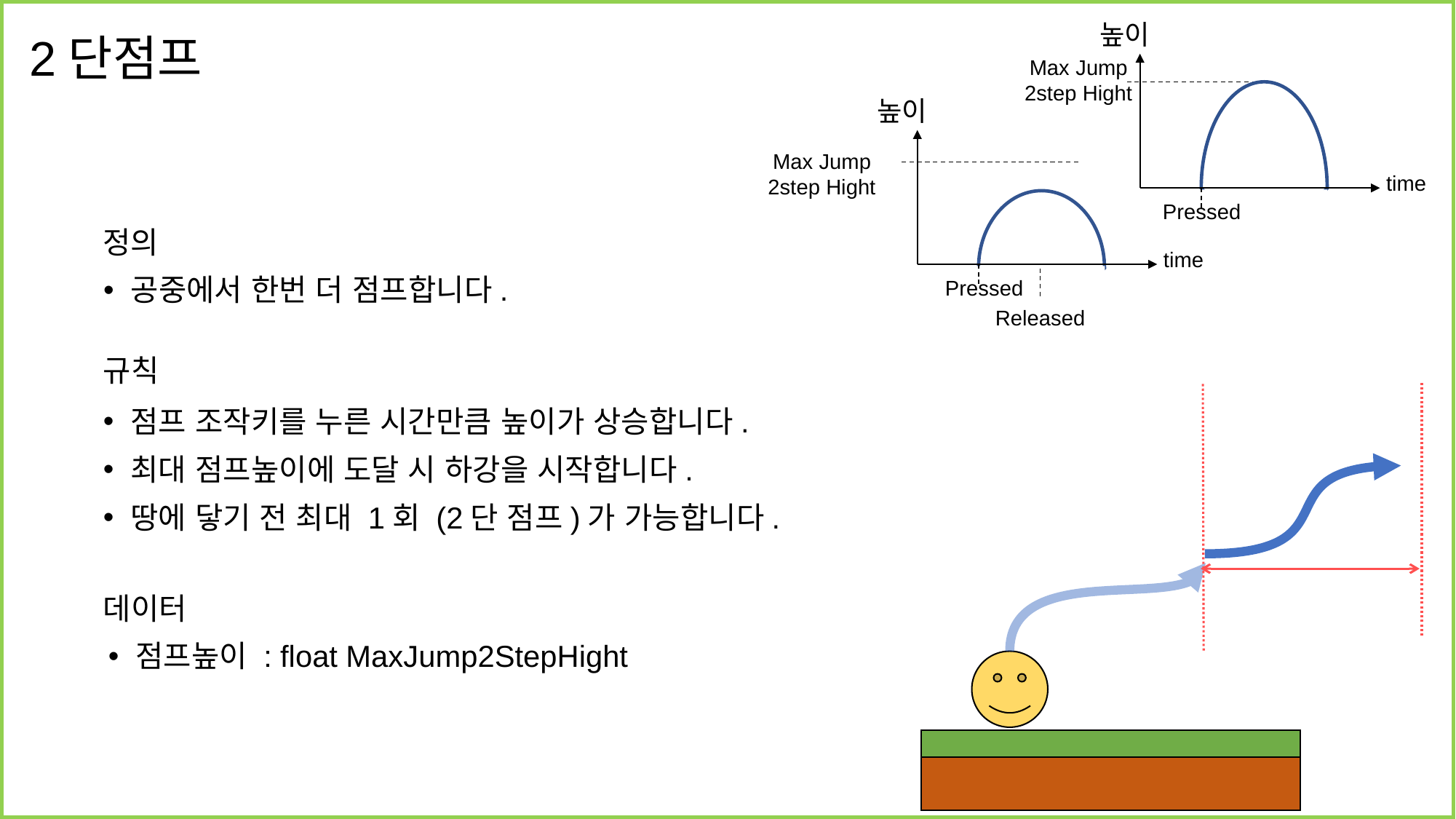

높이
Max Jump
2step Hight

Pressed
time
# 2단점프
높이
Max Jump
2step Hight

Pressed
Released
time
정의
공중에서 한번 더 점프합니다.
규칙
점프 조작키를 누른 시간만큼 높이가 상승합니다.
최대 점프높이에 도달 시 하강을 시작합니다.
땅에 닿기 전 최대 1회 (2단 점프)가 가능합니다.
데이터
점프높이 : float MaxJump2StepHight